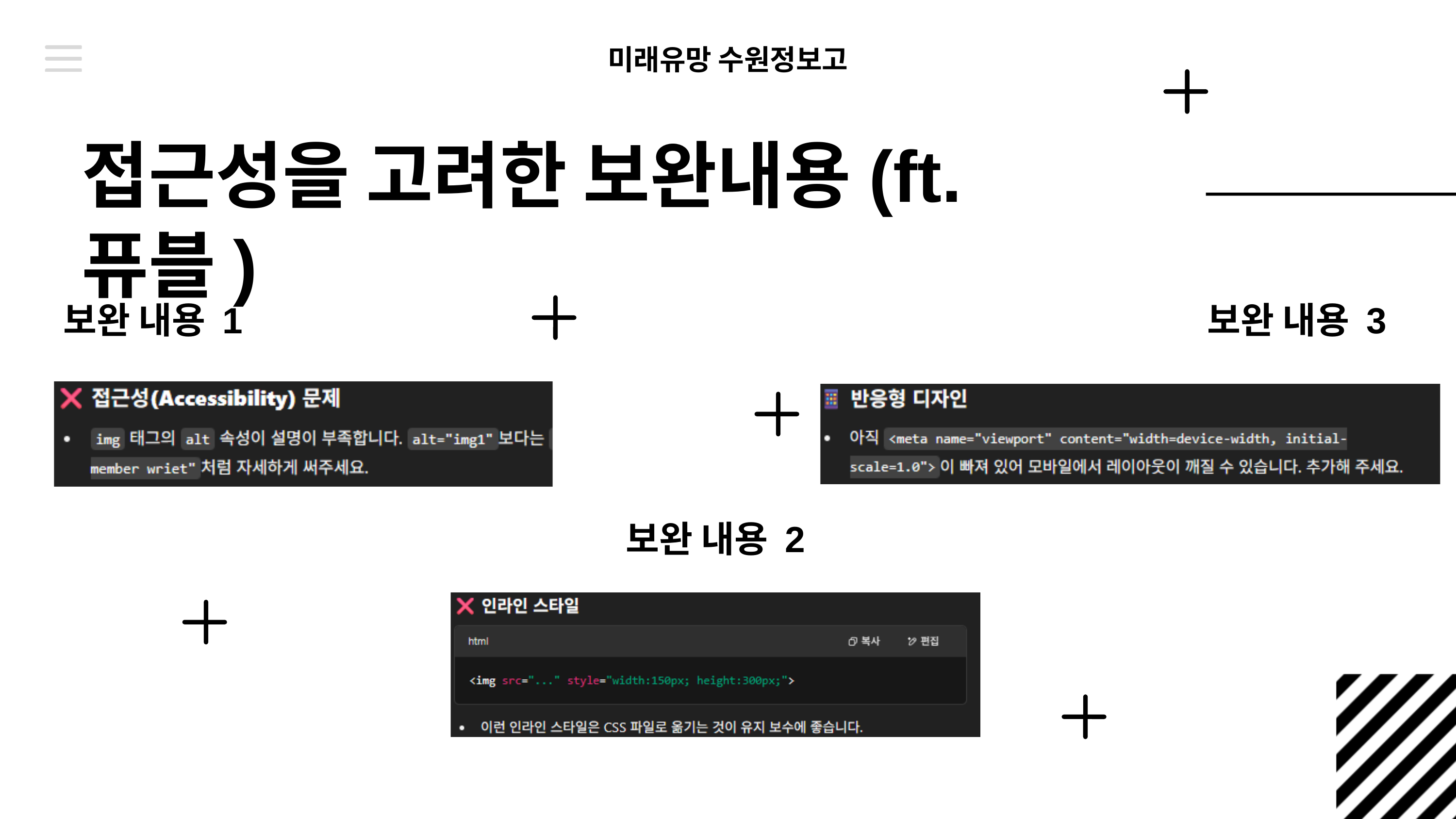

미래유망 수원정보고

접근성을 고려한 보완내용(ft.퓨블)

보완 내용 1
보완 내용 3

보완 내용 2